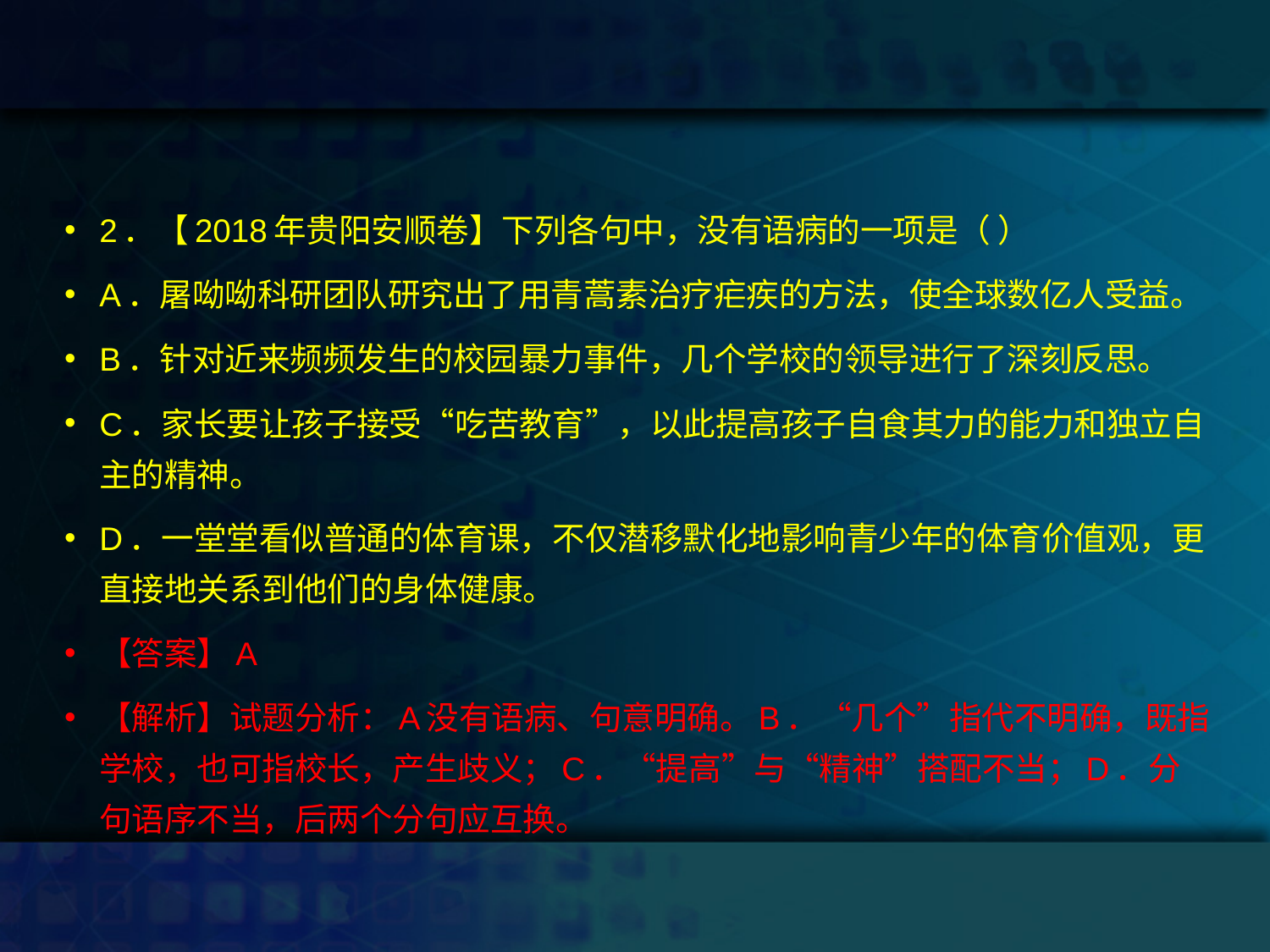

#
2．【2018年贵阳安顺卷】下列各句中，没有语病的一项是（ ）
A．屠呦呦科研团队研究出了用青蒿素治疗疟疾的方法，使全球数亿人受益。
B．针对近来频频发生的校园暴力事件，几个学校的领导进行了深刻反思。
C．家长要让孩子接受“吃苦教育”，以此提高孩子自食其力的能力和独立自主的精神。
D．一堂堂看似普通的体育课，不仅潜移默化地影响青少年的体育价值观，更直接地关系到他们的身体健康。
【答案】A
【解析】试题分析：A没有语病、句意明确。B．“几个”指代不明确，既指学校，也可指校长，产生歧义；C．“提高”与“精神”搭配不当；D．分句语序不当，后两个分句应互换。